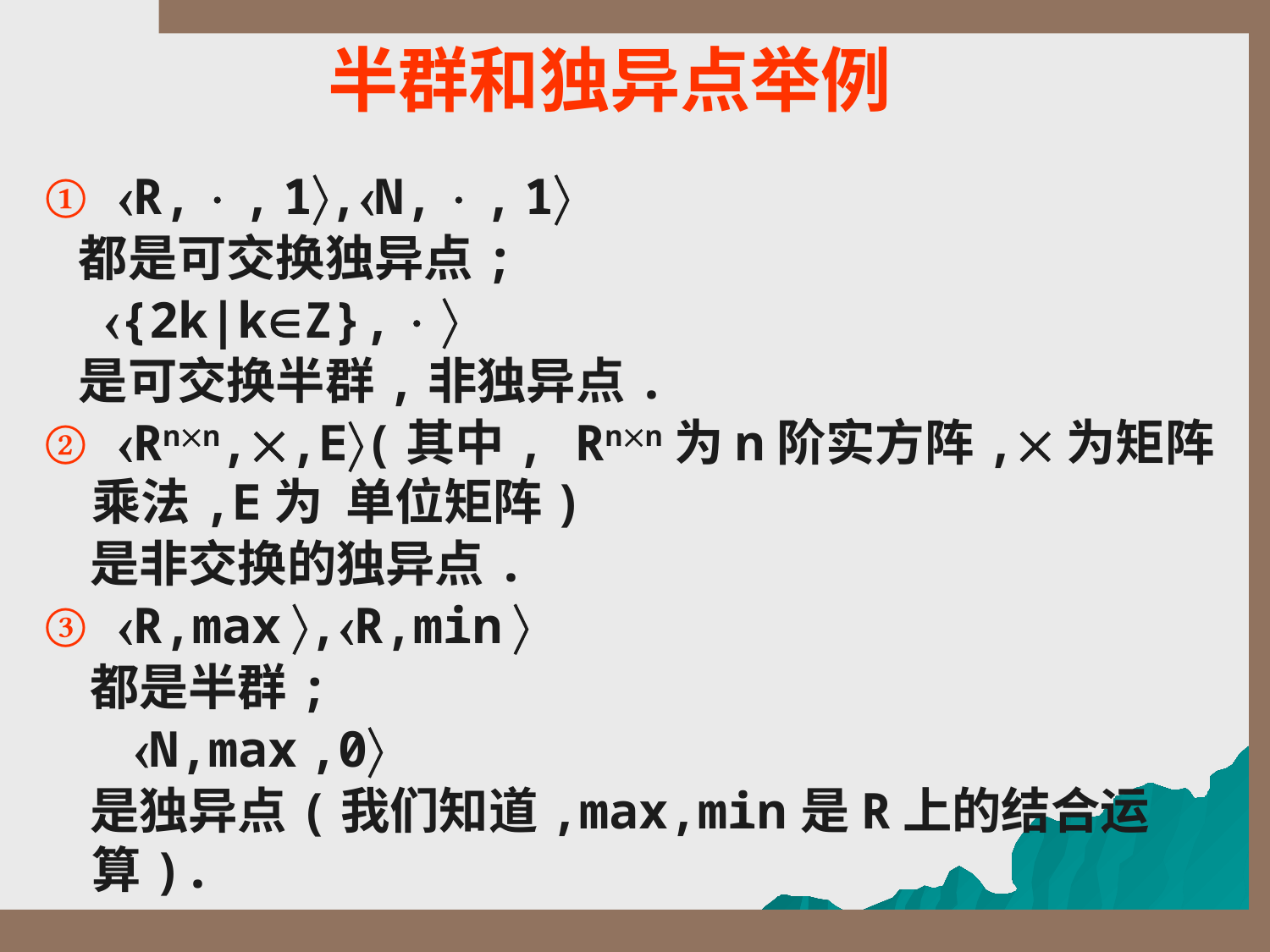

# 半群和独异点举例
① 〈R, ⋅ , 1〉,〈N, ⋅ , 1〉
  都是可交换独异点;
  〈{2k|k∈Z}, ⋅ 〉
  是可交换半群,非独异点.
② 〈Rn×n,×,E〉(其中, Rn×n为n阶实方阵,×为矩阵乘法,E为  单位矩阵)
   是非交换的独异点.
③ 〈R,max 〉,〈R,min 〉
   都是半群;
   〈N,max ,0〉
   是独异点(我们知道,max,min 是R上的结合运算).

47